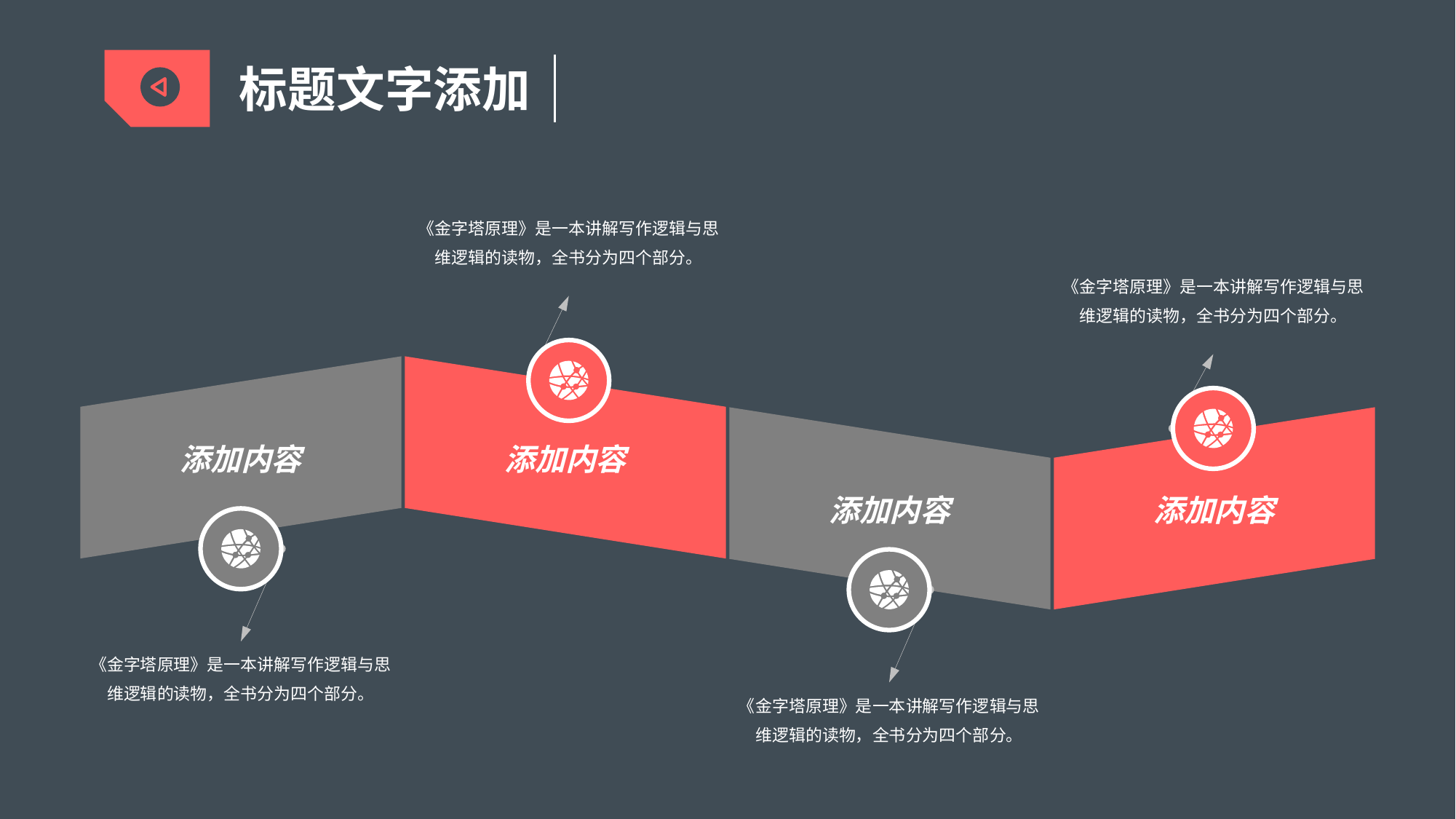

标题文字添加

《金字塔原理》是一本讲解写作逻辑与思维逻辑的读物，全书分为四个部分。
《金字塔原理》是一本讲解写作逻辑与思维逻辑的读物，全书分为四个部分。

添加内容
添加内容

添加内容
添加内容

《金字塔原理》是一本讲解写作逻辑与思维逻辑的读物，全书分为四个部分。
《金字塔原理》是一本讲解写作逻辑与思维逻辑的读物，全书分为四个部分。